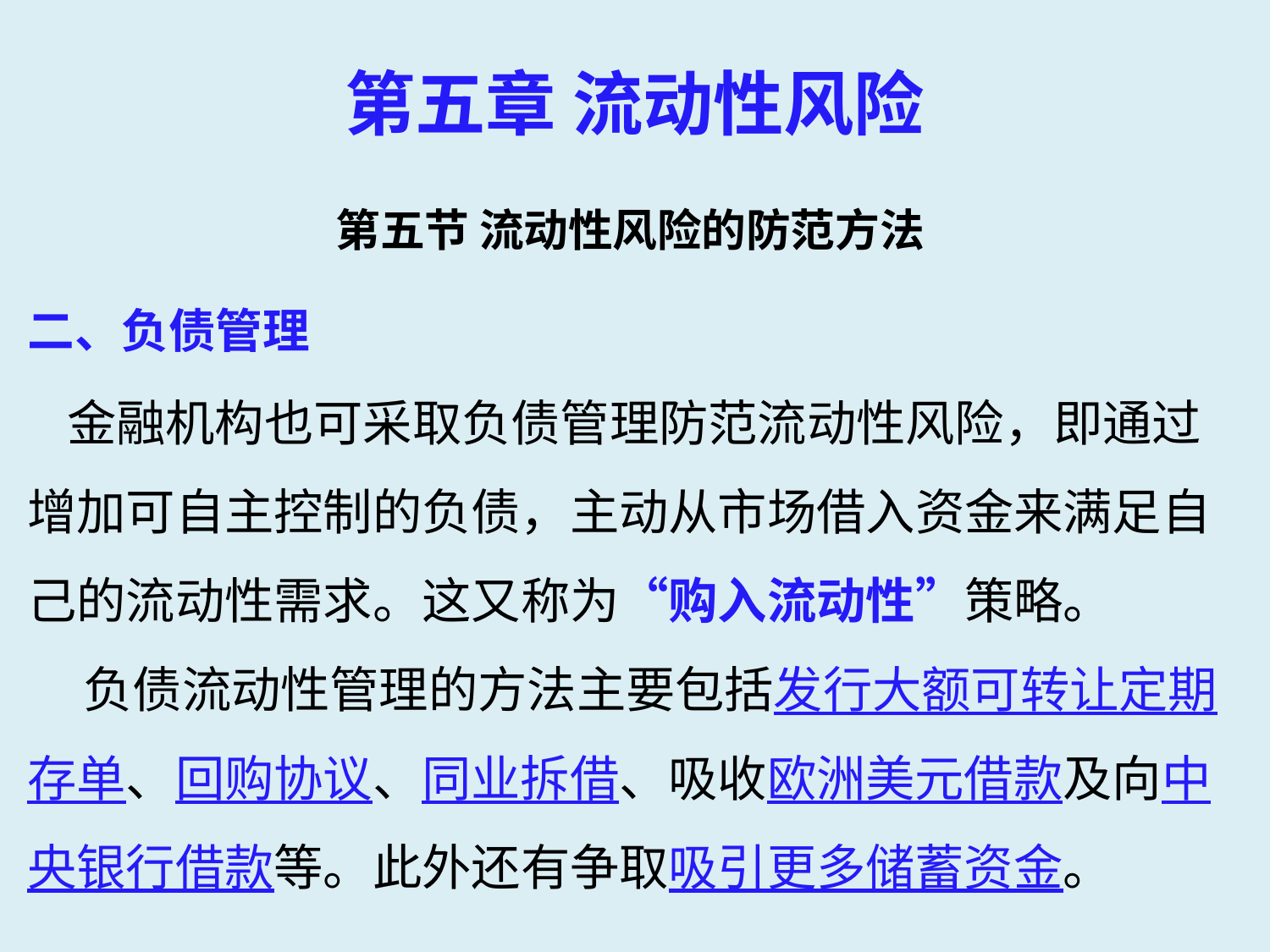

# 第五章 流动性风险
第五节 流动性风险的防范方法

二、负债管理
    金融机构也可采取负债管理防范流动性风险，即通过增加可自主控制的负债，主动从市场借入资金来满足自己的流动性需求。这又称为“购入流动性”策略。
    负债流动性管理的方法主要包括发行大额可转让定期存单、回购协议、同业拆借、吸收欧洲美元借款及向中央银行借款等。此外还有争取吸引更多储蓄资金。